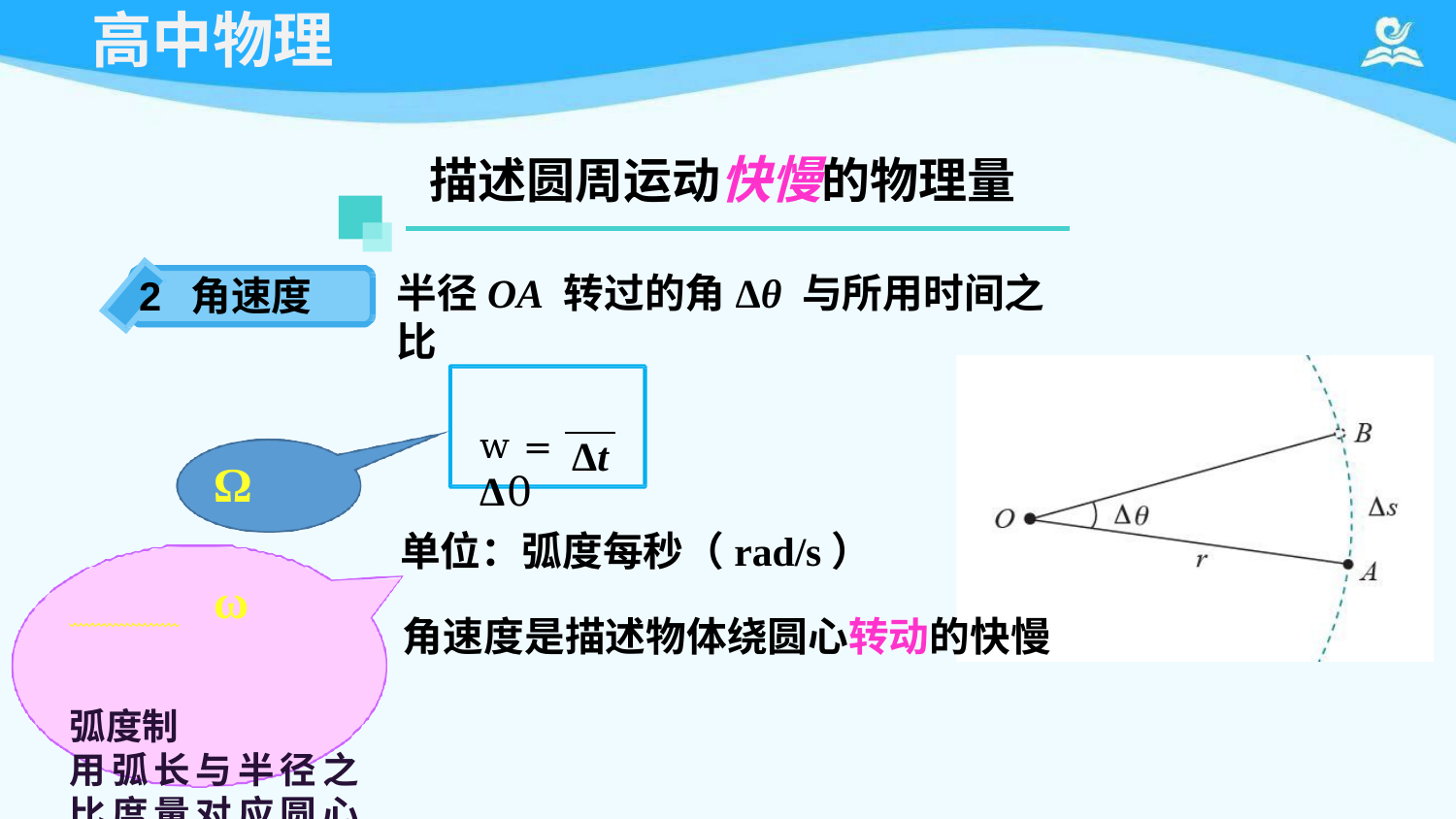

# 高中物理
描述圆周运动快慢的物理量

半径OA 转过的角Δθ 与所用时间之比
2	角速度

w = Δ0
Δt

Ω	ω

弧度制
用弧长与半径之 比度量对应圆心 角的大小。
单位：弧度每秒（rad/s）
角速度是描述物体绕圆心转动的快慢